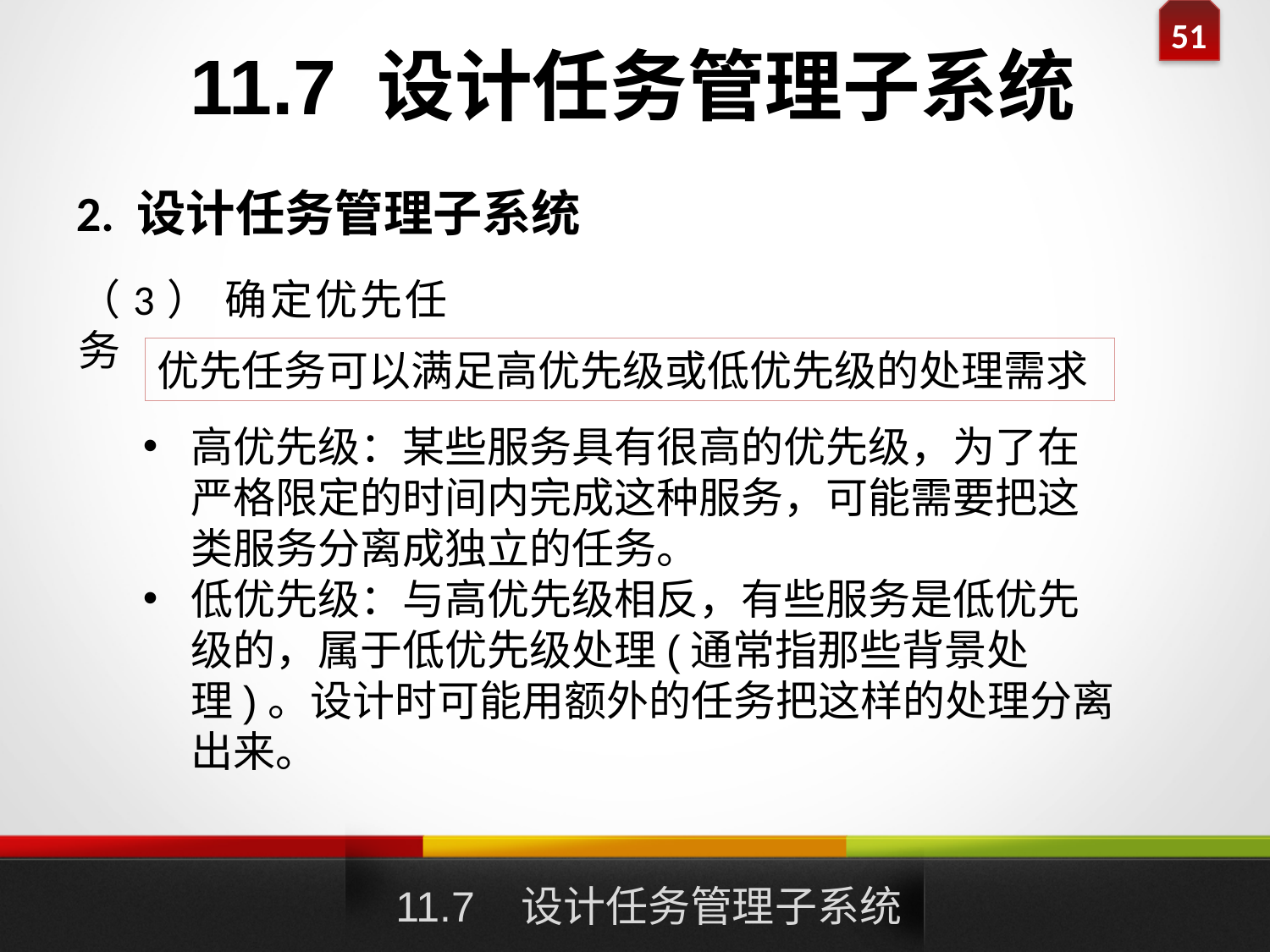

# 11.7 设计任务管理子系统
2. 设计任务管理子系统
（3） 确定优先任务
优先任务可以满足高优先级或低优先级的处理需求
高优先级：某些服务具有很高的优先级，为了在严格限定的时间内完成这种服务，可能需要把这类服务分离成独立的任务。
低优先级：与高优先级相反，有些服务是低优先级的，属于低优先级处理(通常指那些背景处理)。设计时可能用额外的任务把这样的处理分离出来。
11.7   设计任务管理子系统